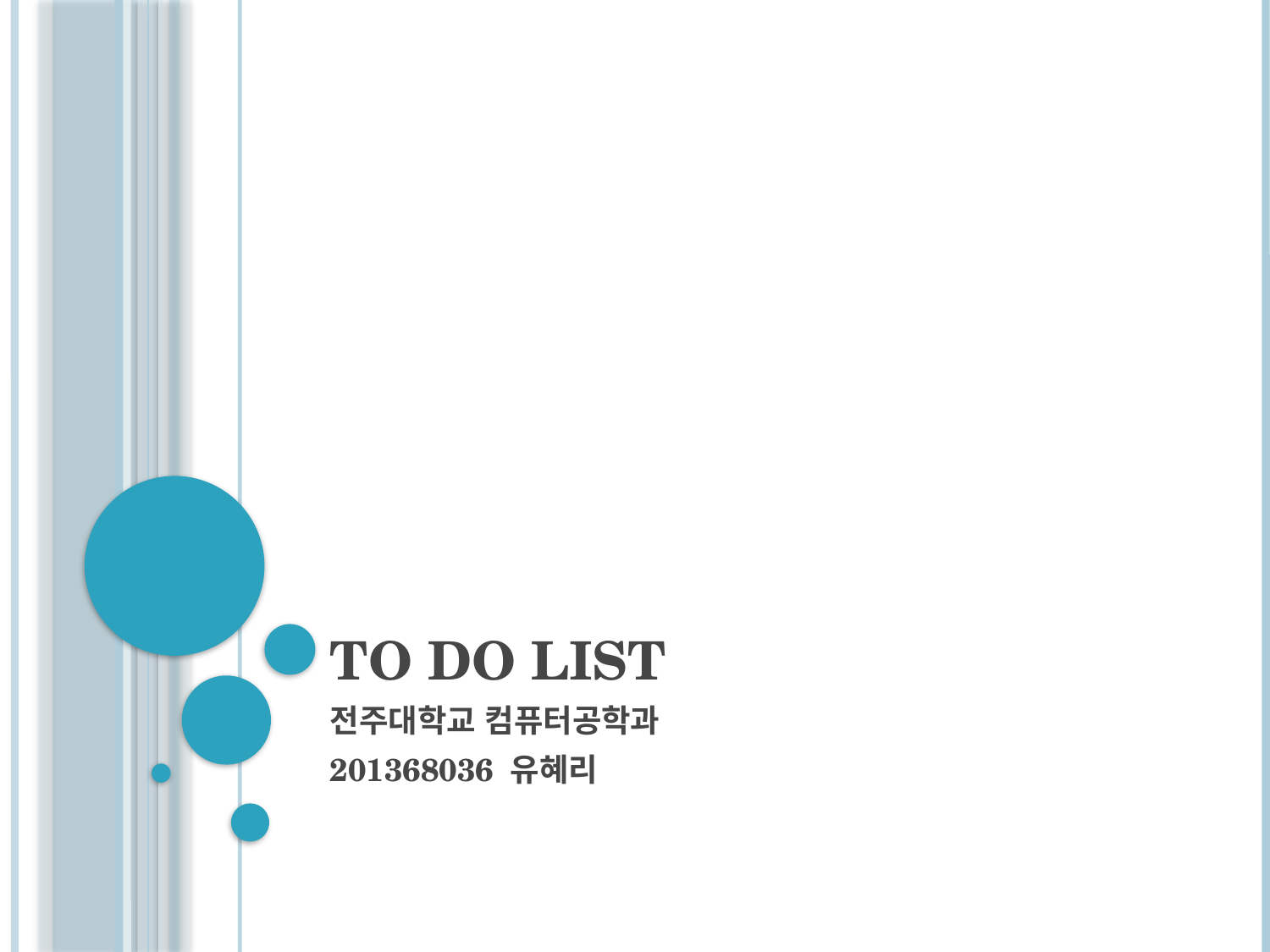

# TO DO LIST
전주대학교 컴퓨터공학과
201368036 유혜리